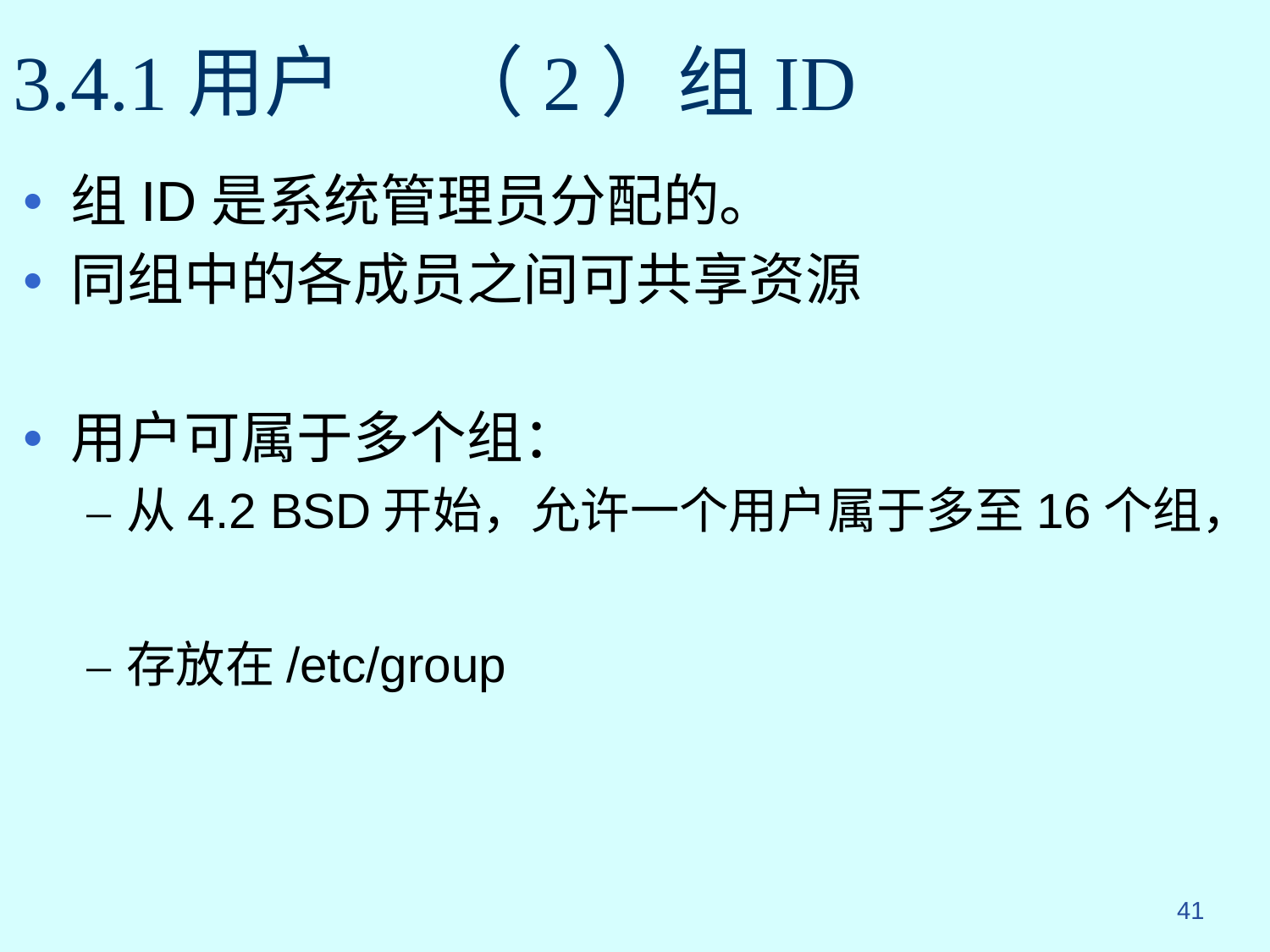

# 3.4.1用户      （2）组ID
组ID是系统管理员分配的。
同组中的各成员之间可共享资源

用户可属于多个组：
从4.2 BSD开始，允许一个用户属于多至16个组，

存放在/etc/group
41
41